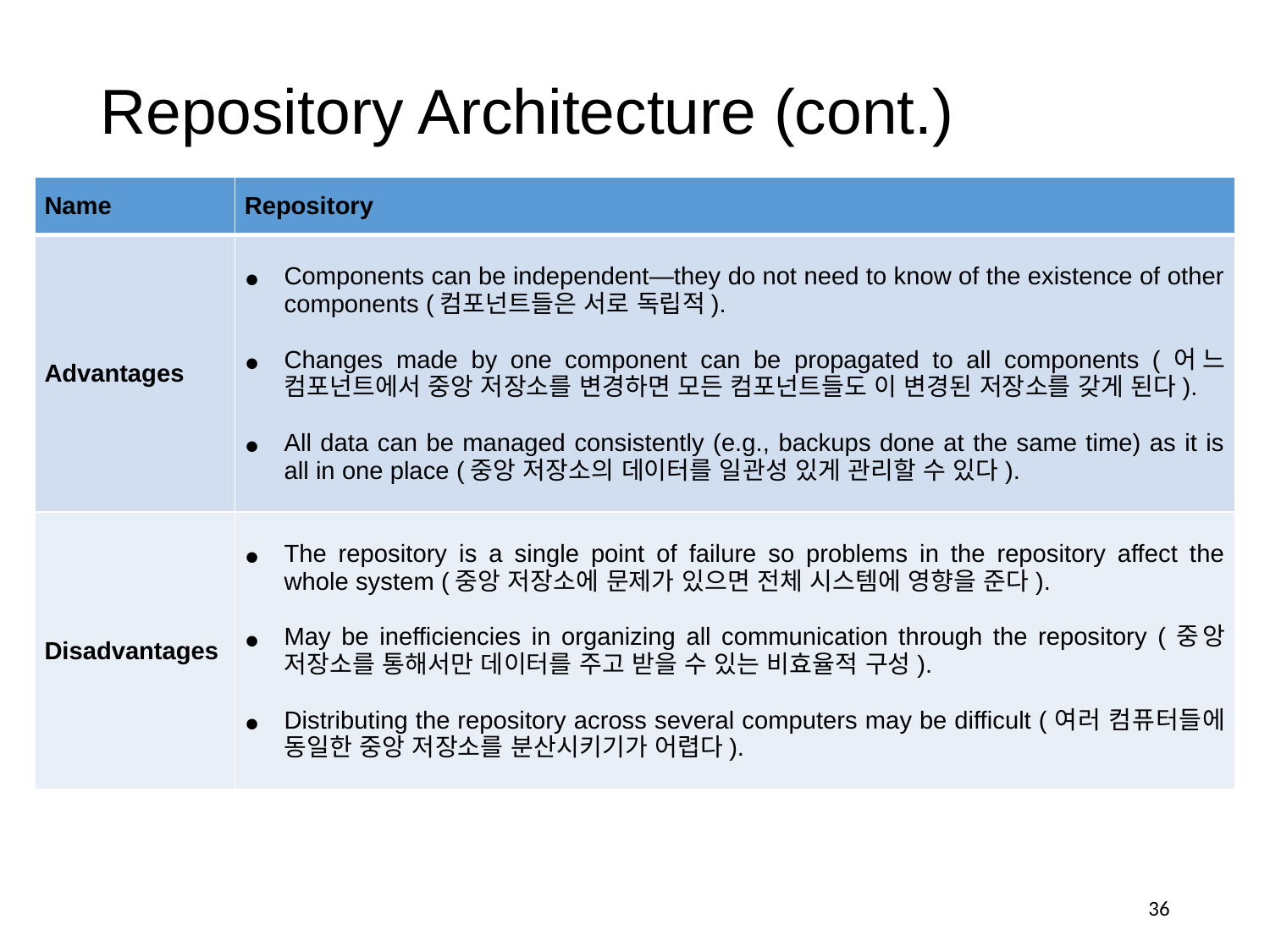

# Repository Architecture (cont.)

| Name | Repository |
| --- | --- |
| Advantages | Components can be independent—they do not need to know of the existence of other components (컴포넌트들은 서로 독립적). Changes made by one component can be propagated to all components (어느 컴포넌트에서 중앙 저장소를 변경하면 모든 컴포넌트들도 이 변경된 저장소를 갖게 된다). All data can be managed consistently (e.g., backups done at the same time) as it is all in one place (중앙 저장소의 데이터를 일관성 있게 관리할 수 있다). |
| Disadvantages | The repository is a single point of failure so problems in the repository affect the whole system (중앙 저장소에 문제가 있으면 전체 시스템에 영향을 준다). May be inefficiencies in organizing all communication through the repository (중앙 저장소를 통해서만 데이터를 주고 받을 수 있는 비효율적 구성). Distributing the repository across several computers may be difficult (여러 컴퓨터들에 동일한 중앙 저장소를 분산시키기가 어렵다). |
36